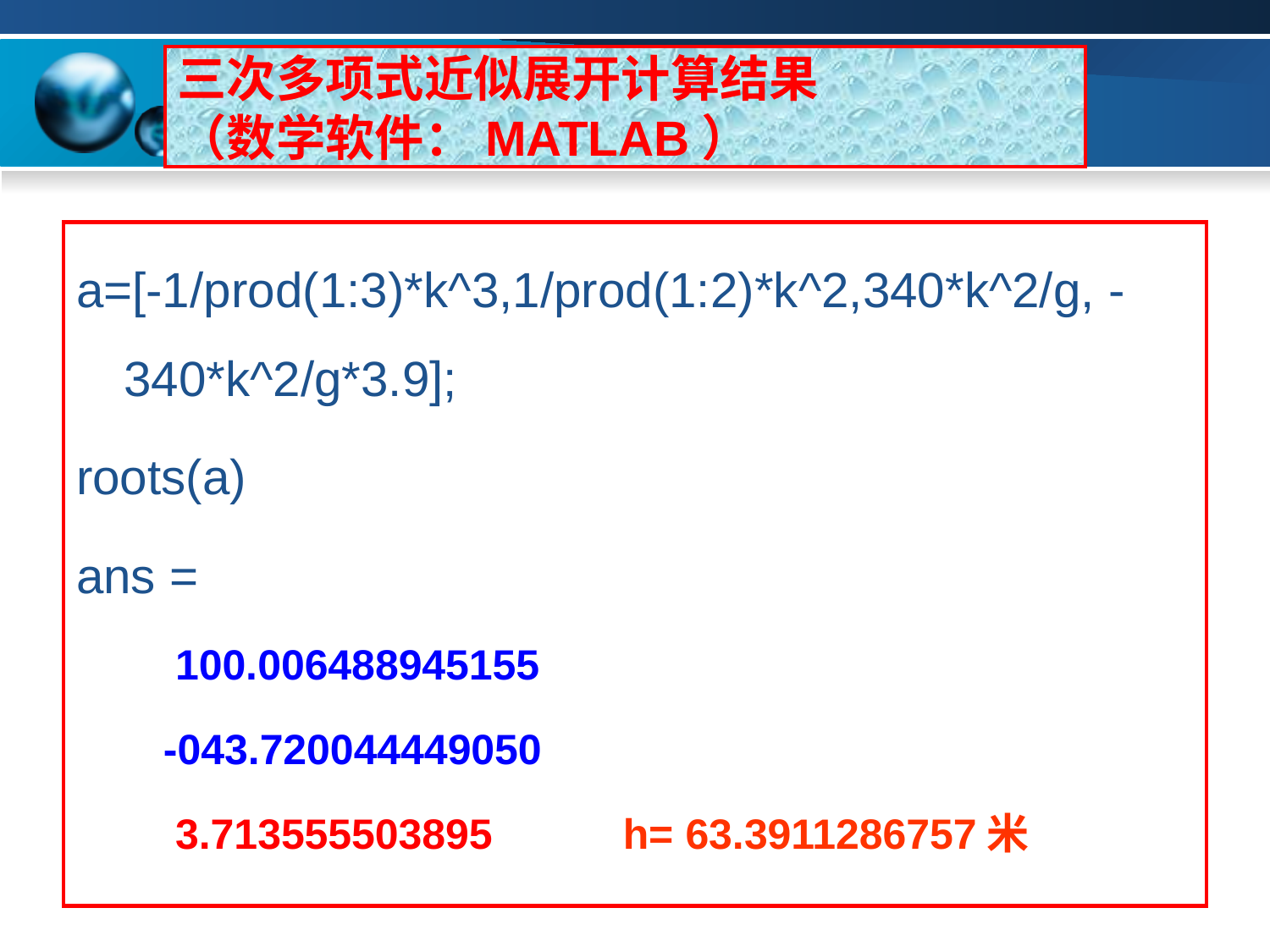

三次多项式近似展开计算结果
（数学软件：MATLAB）
a=[-1/prod(1:3)*k^3,1/prod(1:2)*k^2,340*k^2/g, -340*k^2/g*3.9];
roots(a)
ans =
   100.006488945155
  -043.720044449050
   3.713555503895           h= 63.3911286757米